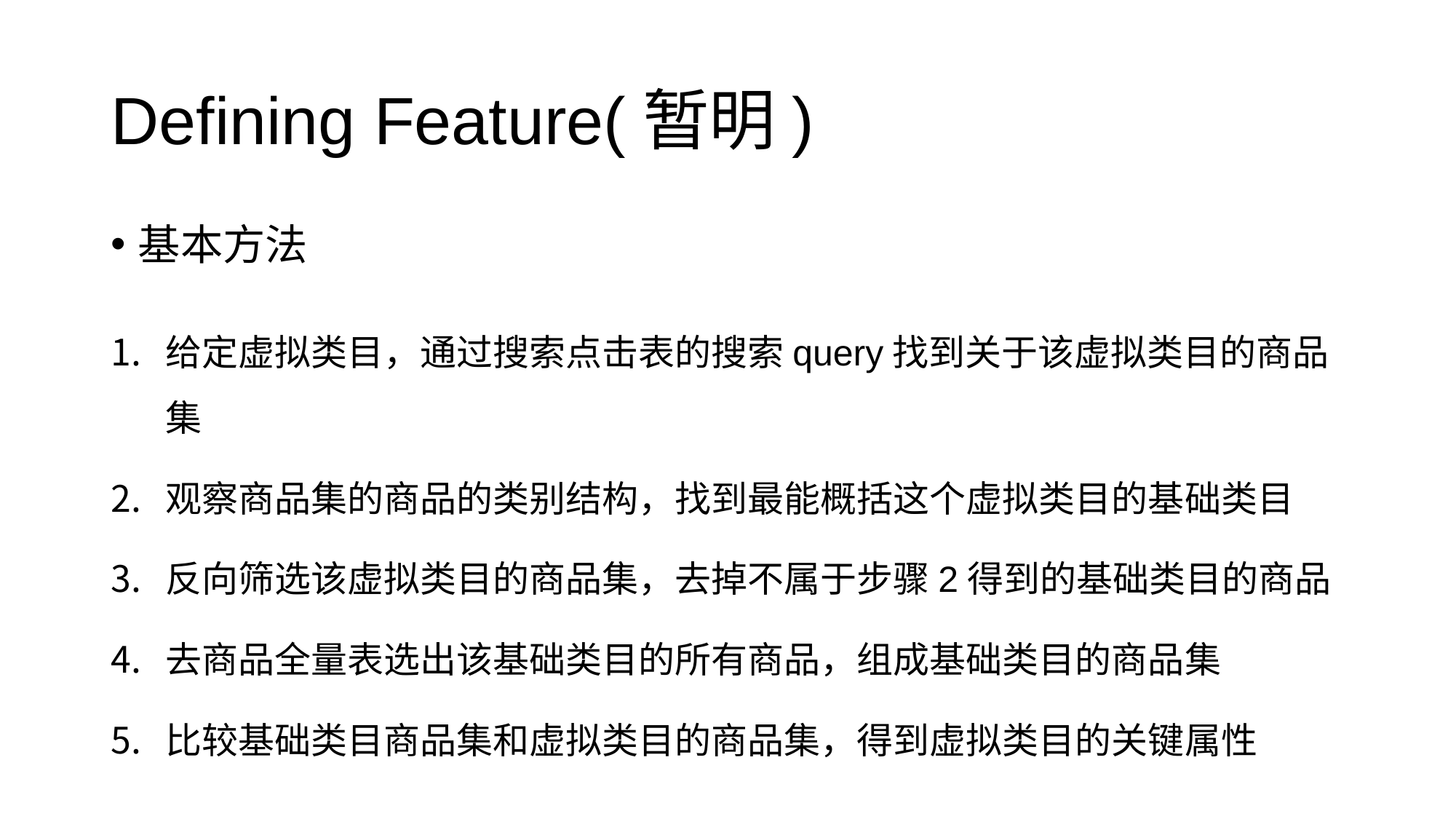

# Defining Feature(暂明)
基本方法
给定虚拟类目，通过搜索点击表的搜索query找到关于该虚拟类目的商品集
观察商品集的商品的类别结构，找到最能概括这个虚拟类目的基础类目
反向筛选该虚拟类目的商品集，去掉不属于步骤2得到的基础类目的商品
去商品全量表选出该基础类目的所有商品，组成基础类目的商品集
比较基础类目商品集和虚拟类目的商品集，得到虚拟类目的关键属性